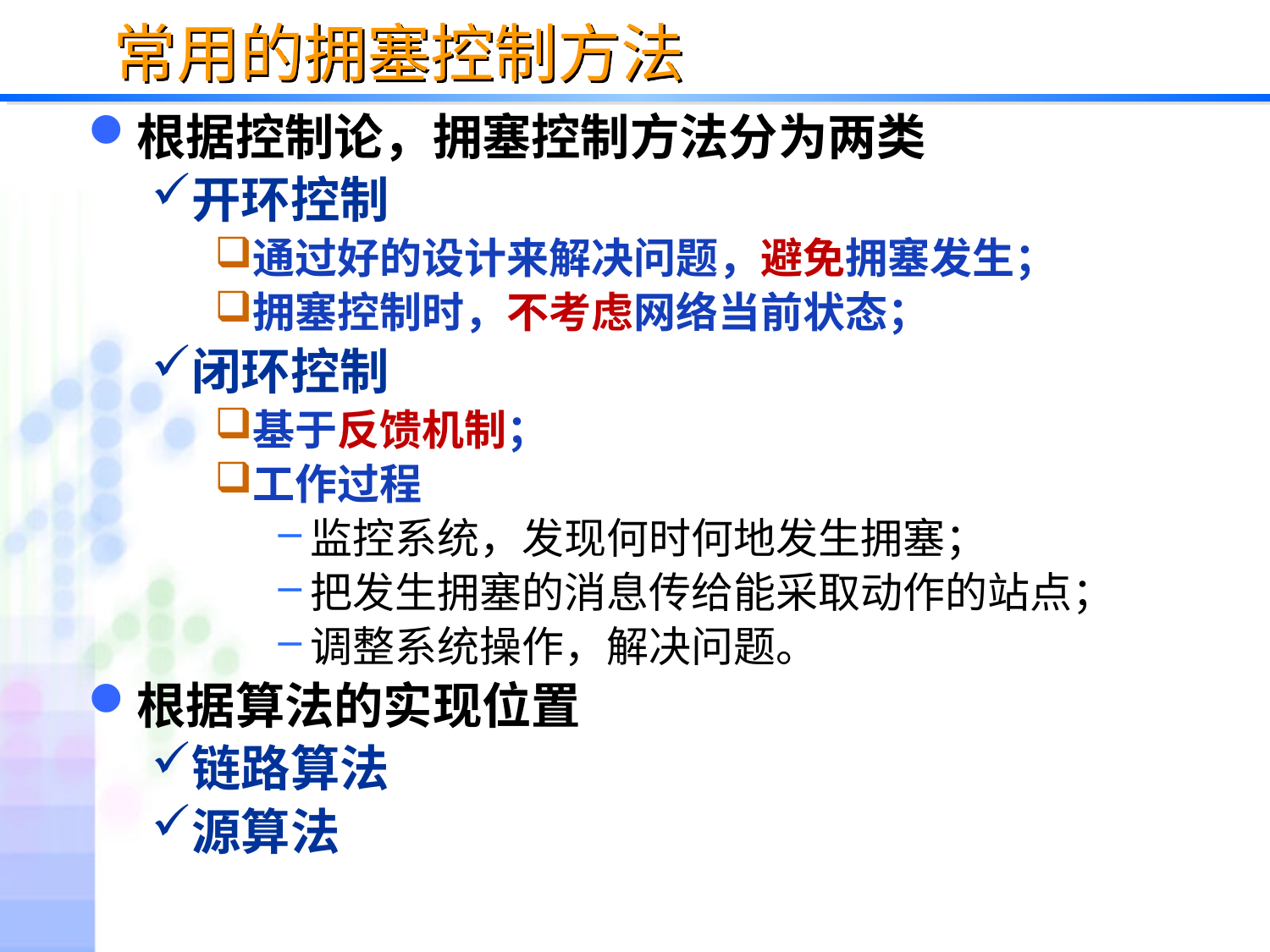

# 常用的拥塞控制方法
根据控制论，拥塞控制方法分为两类
开环控制
通过好的设计来解决问题，避免拥塞发生；
拥塞控制时，不考虑网络当前状态；
闭环控制
基于反馈机制；
工作过程
监控系统，发现何时何地发生拥塞；
把发生拥塞的消息传给能采取动作的站点；
调整系统操作，解决问题。
根据算法的实现位置
链路算法
源算法